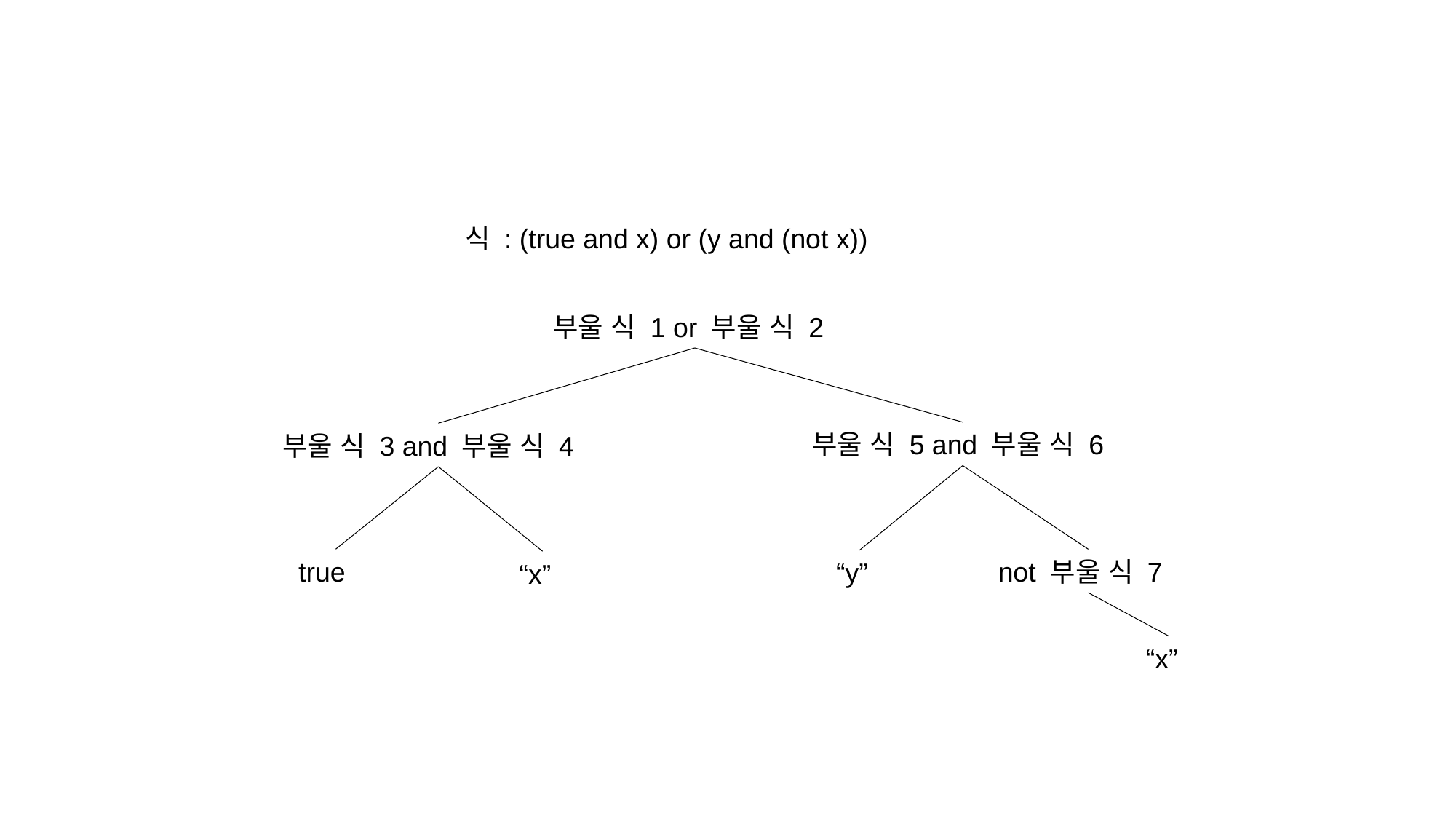

식 : (true and x) or (y and (not x))
부울 식 1 or 부울 식 2
부울 식 5 and 부울 식 6
부울 식 3 and 부울 식 4
true
not 부울 식 7
“y”
“x”
“x”